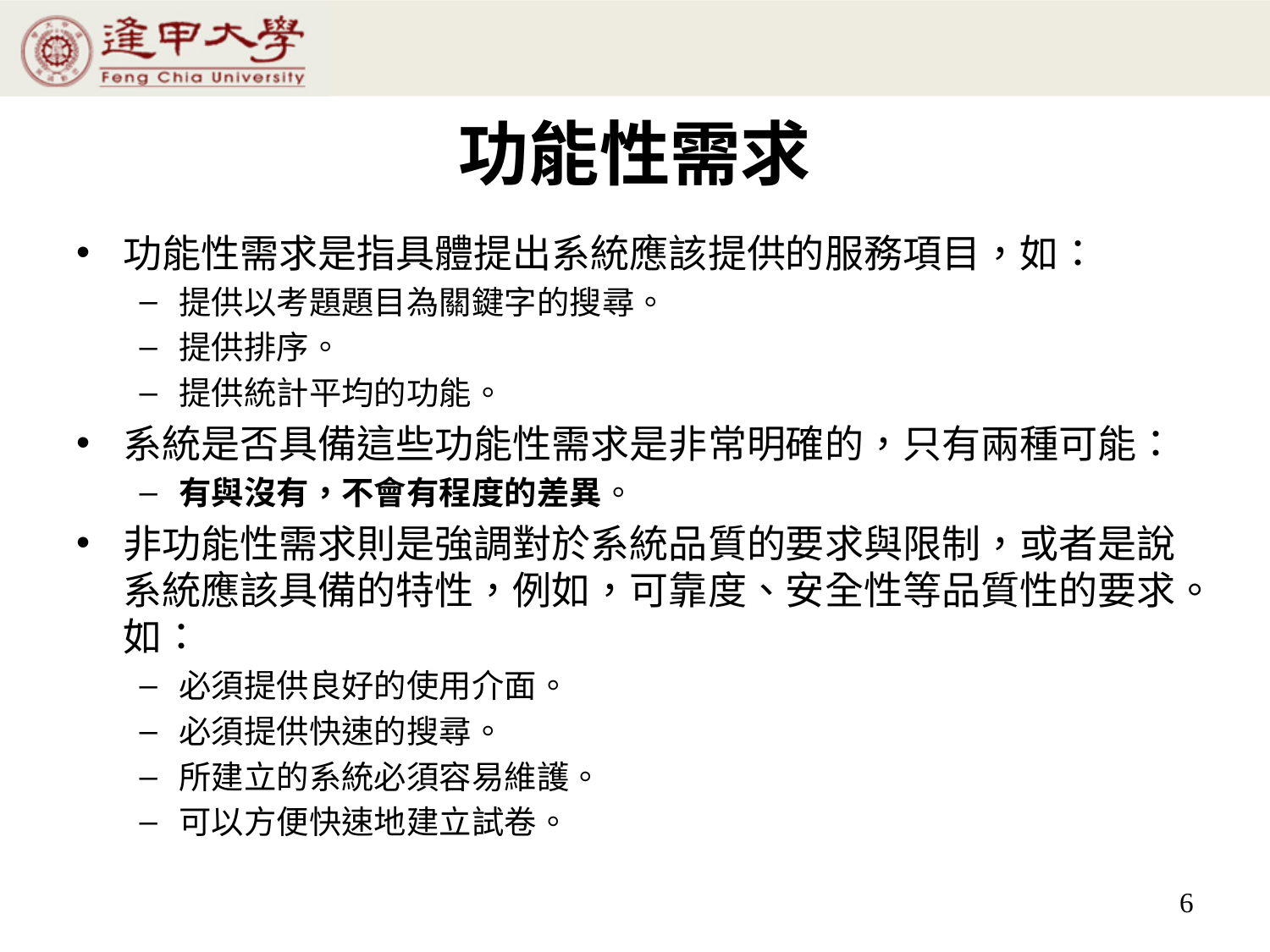

# 功能性需求
功能性需求是指具體提出系統應該提供的服務項目，如：
提供以考題題目為關鍵字的搜尋。
提供排序。
提供統計平均的功能。
系統是否具備這些功能性需求是非常明確的，只有兩種可能：
有與沒有，不會有程度的差異。
非功能性需求則是強調對於系統品質的要求與限制，或者是說系統應該具備的特性，例如，可靠度、安全性等品質性的要求。如：
必須提供良好的使用介面。
必須提供快速的搜尋。
所建立的系統必須容易維護。
可以方便快速地建立試卷。
6